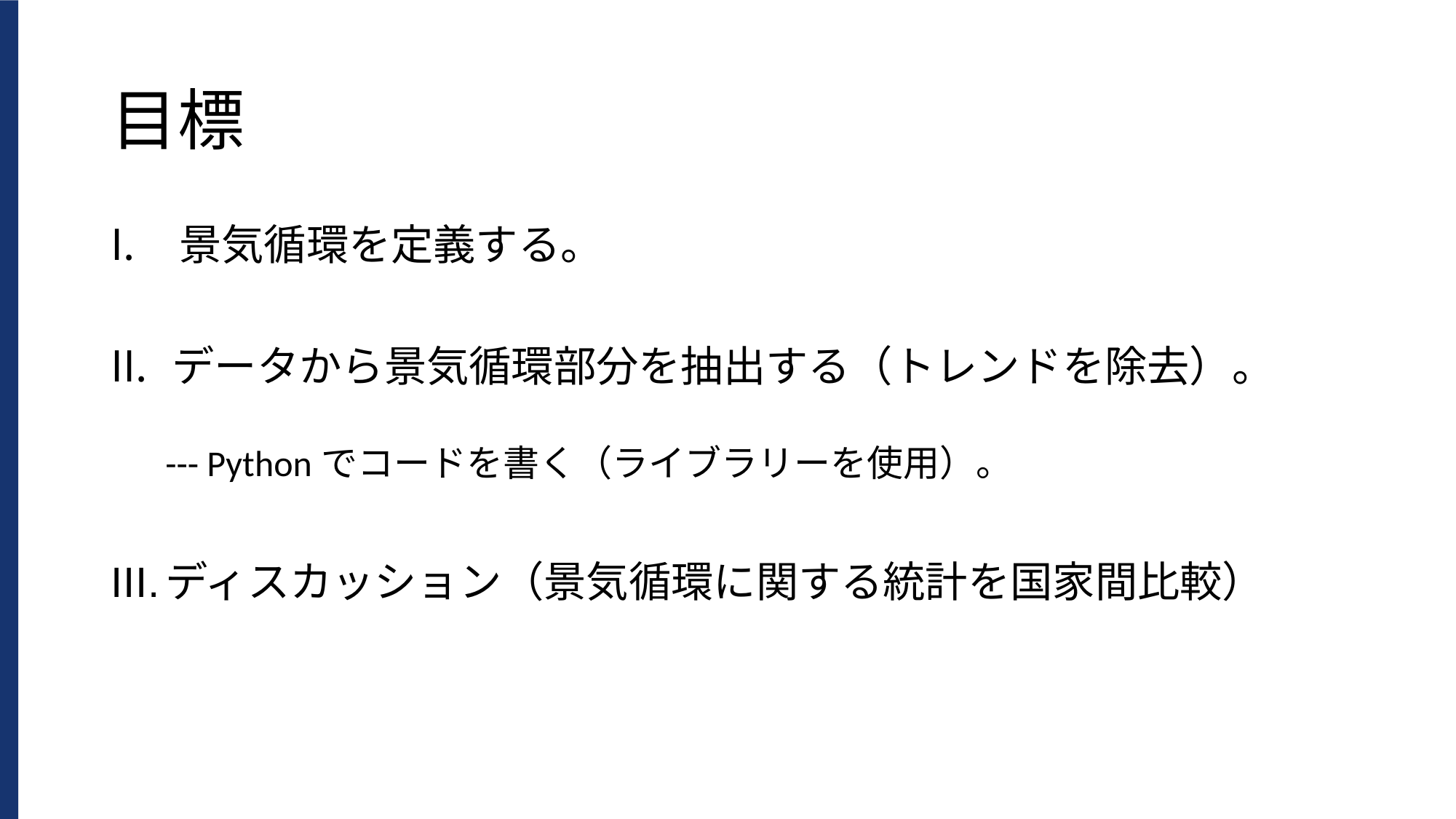

# 目標
景気循環を定義する。

データから景気循環部分を抽出する（トレンドを除去）。

--- Pythonでコードを書く（ライブラリーを使用）。

ディスカッション（景気循環に関する統計を国家間比較）